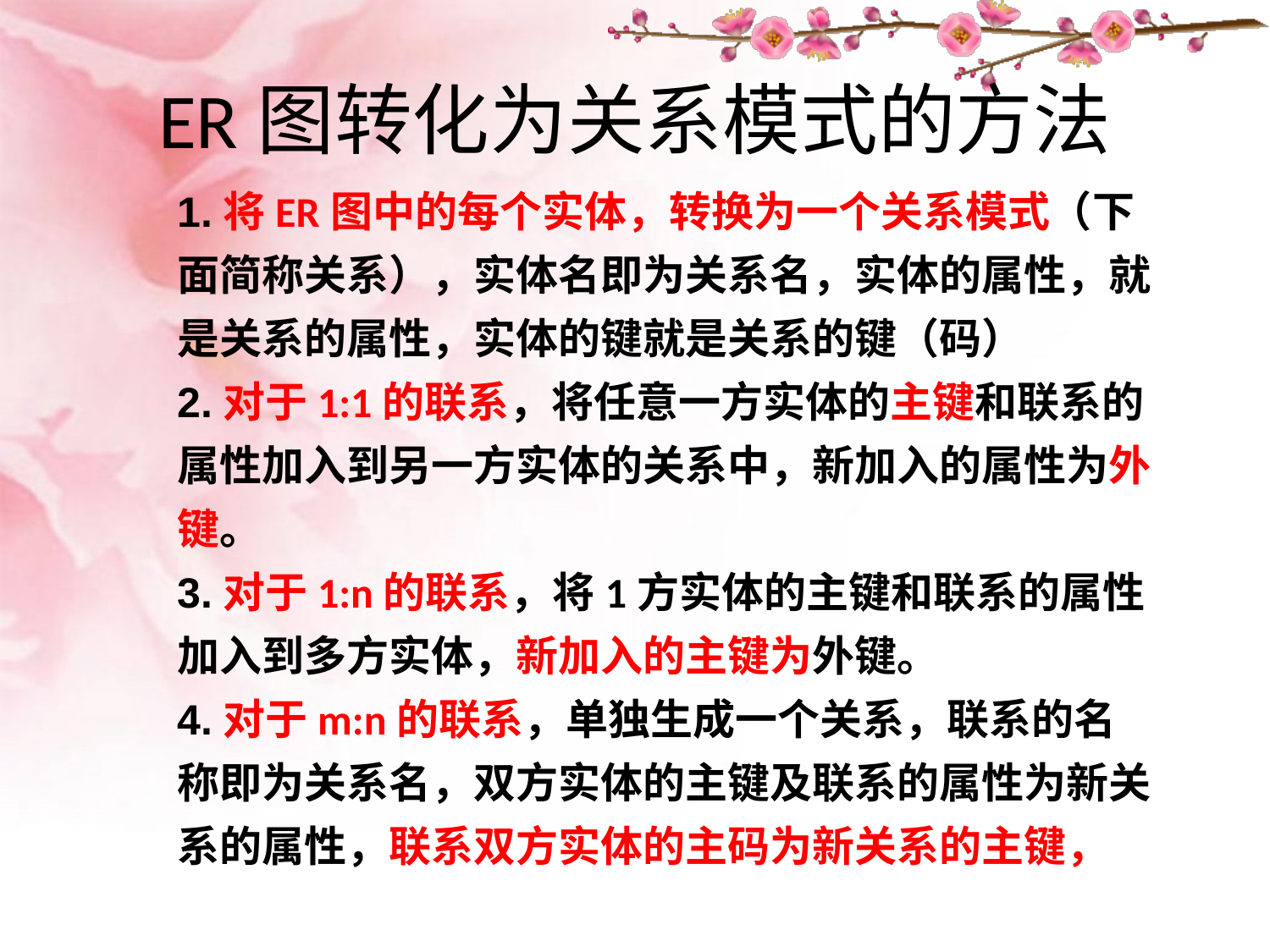

# ER图转化为关系模式的方法
1.将ER图中的每个实体，转换为一个关系模式（下面简称关系），实体名即为关系名，实体的属性，就是关系的属性，实体的键就是关系的键（码）
2.对于1:1的联系，将任意一方实体的主键和联系的属性加入到另一方实体的关系中，新加入的属性为外键。
3.对于1:n的联系，将1方实体的主键和联系的属性加入到多方实体，新加入的主键为外键。
4.对于m:n的联系，单独生成一个关系，联系的名称即为关系名，双方实体的主键及联系的属性为新关系的属性，联系双方实体的主码为新关系的主键，